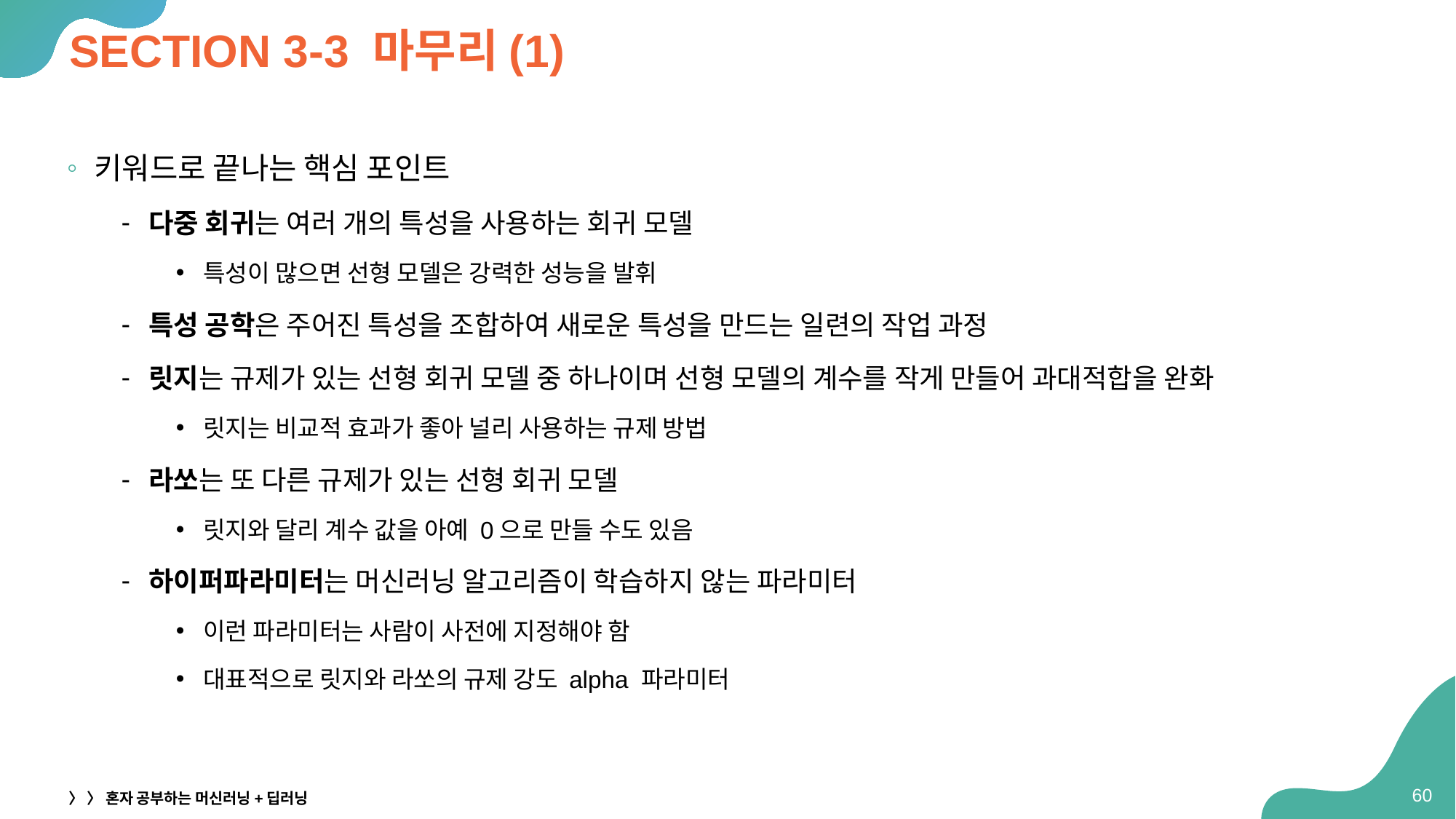

# SECTION 3-3 마무리(1)
키워드로 끝나는 핵심 포인트
다중 회귀는 여러 개의 특성을 사용하는 회귀 모델
특성이 많으면 선형 모델은 강력한 성능을 발휘
특성 공학은 주어진 특성을 조합하여 새로운 특성을 만드는 일련의 작업 과정
릿지는 규제가 있는 선형 회귀 모델 중 하나이며 선형 모델의 계수를 작게 만들어 과대적합을 완화
릿지는 비교적 효과가 좋아 널리 사용하는 규제 방법
라쏘는 또 다른 규제가 있는 선형 회귀 모델
릿지와 달리 계수 값을 아예 0으로 만들 수도 있음
하이퍼파라미터는 머신러닝 알고리즘이 학습하지 않는 파라미터
이런 파라미터는 사람이 사전에 지정해야 함
대표적으로 릿지와 라쏘의 규제 강도 alpha 파라미터
60
〉 〉 혼자 공부하는 머신러닝+딥러닝